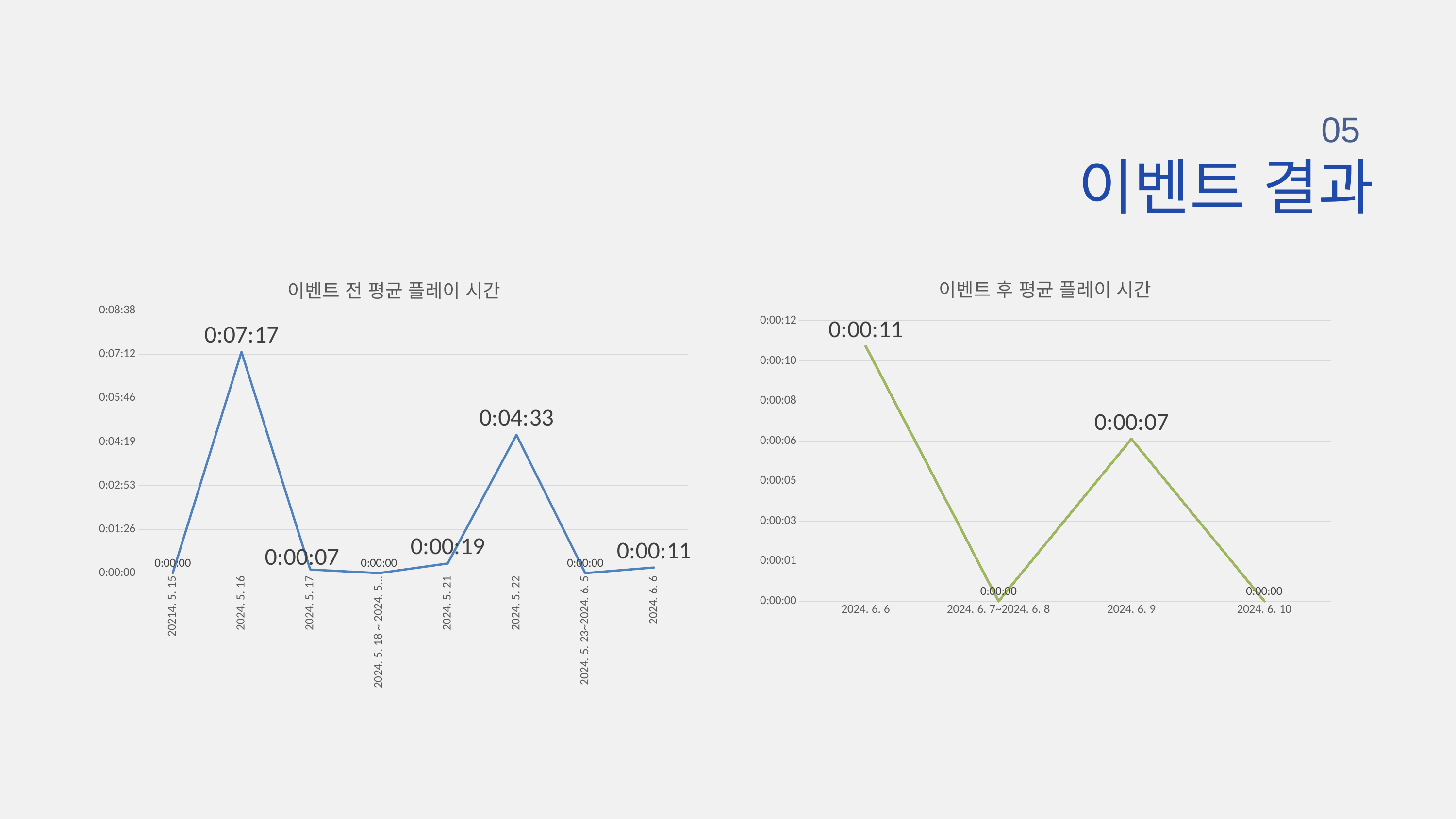

05
이벤트 결과

### Chart: 이벤트 전 평균 플레이 시간

| Category | 아이디 |
|---|---|
| 20214. 5. 15 | 0.0 |
| 2024. 5. 16 | 0.0050578703703703706 |
| 2024. 5. 17 | 8.101851851851852e-05 |
| 2024. 5. 18 ~ 2024. 5. 20 | 0.0 |
| 2024. 5. 21 | 0.0002199074074074074 |
| 2024. 5. 22 | 0.003159722222222222 |
| 2024. 5. 23~2024. 6. 5 | 0.0 |
| 2024. 6. 6 | 0.0001273148148148148 |

### Chart: 이벤트 후 평균 플레이 시간

| Category | 계열 1 | 계열 2 | 계열 3 |
|---|---|---|---|
| 2024. 6. 6 | 0.0001273148148148148 | None | None |
| 2024. 6. 7~2024. 6. 8 | 0.0 | None | None |
| 2024. 6. 9 | 8.101851851851852e-05 | None | None |
| 2024. 6. 10 | 0.0 | None | None |